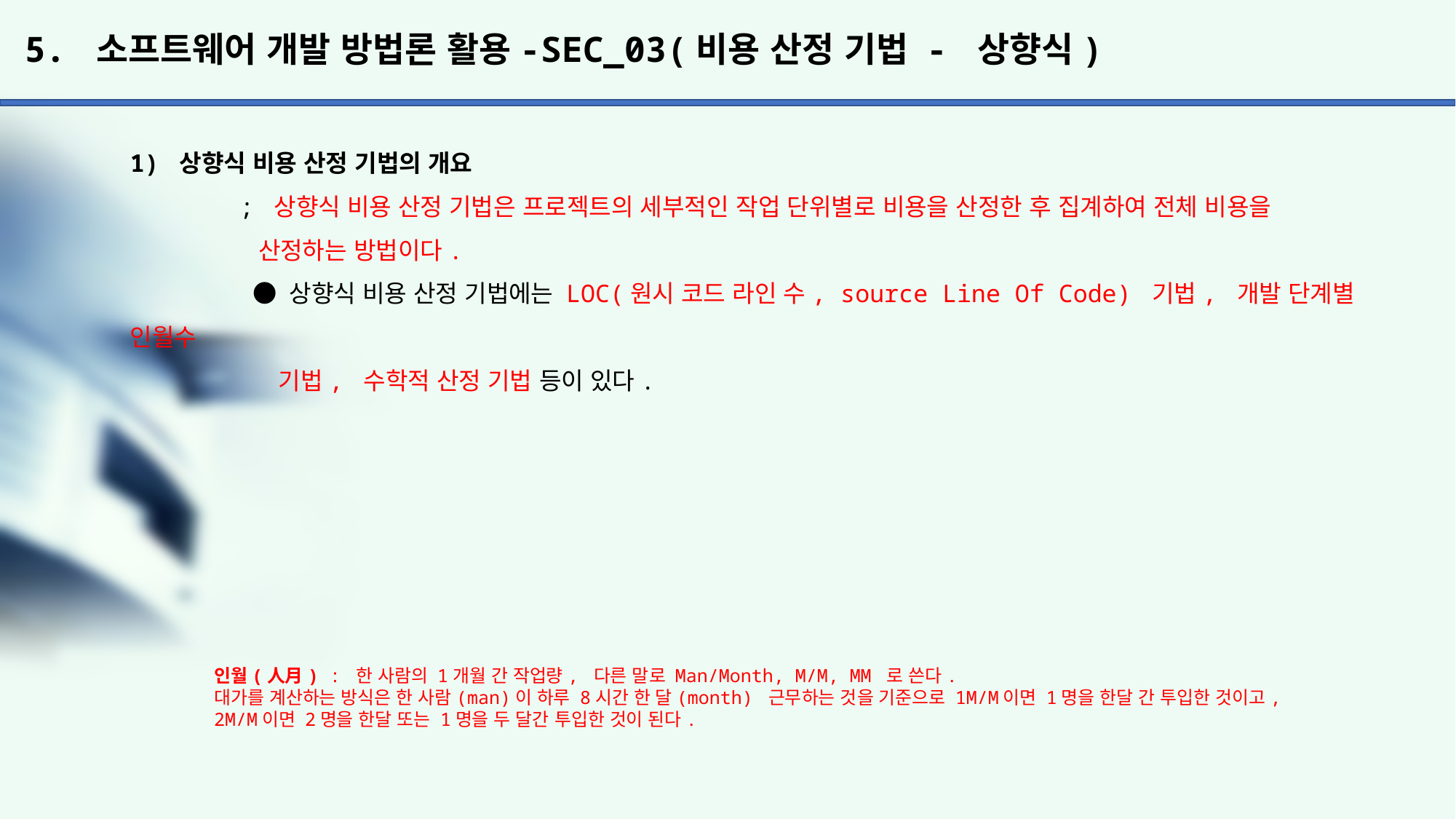

# 5. 소프트웨어 개발 방법론 활용-SEC_03(비용 산정 기법 - 상향식)
1) 상향식 비용 산정 기법의 개요
	; 상향식 비용 산정 기법은 프로젝트의 세부적인 작업 단위별로 비용을 산정한 후 집계하여 전체 비용을
	  산정하는 방법이다.
	  ● 상향식 비용 산정 기법에는 LOC(원시 코드 라인 수, source Line Of Code) 기법, 개발 단계별 인월수
	     기법, 수학적 산정 기법 등이 있다.

인월(人月) : 한 사람의 1개월 간 작업량, 다른 말로 Man/Month, M/M, MM 로 쓴다.
대가를 계산하는 방식은 한 사람(man)이 하루 8시간 한 달(month) 근무하는 것을 기준으로 1M/M이면 1명을 한달 간 투입한 것이고, 2M/M이면 2명을 한달 또는 1명을 두 달간 투입한 것이 된다.